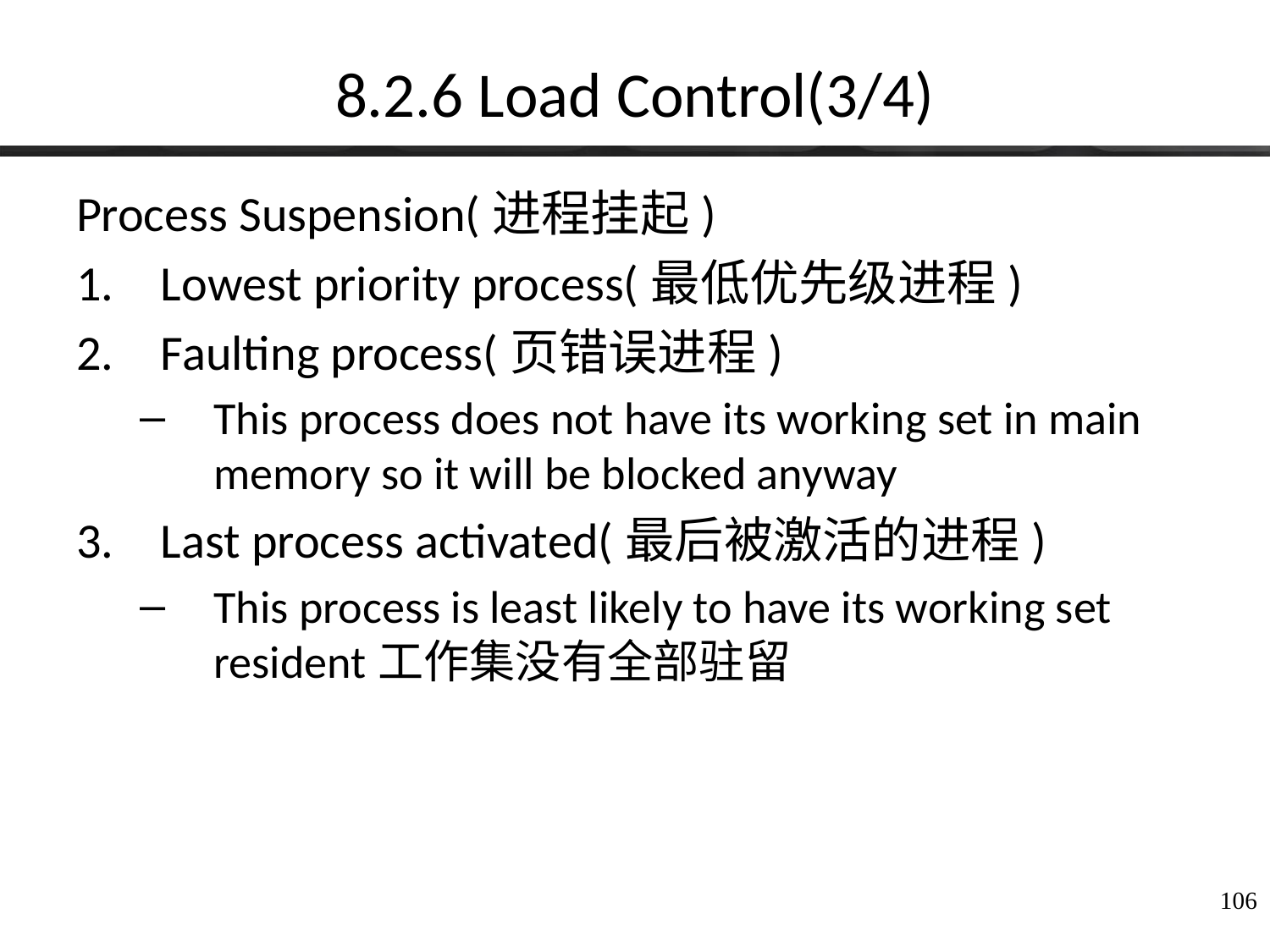

# 8.2.6 Load Control(3/4)
Process Suspension(进程挂起)
Lowest priority process(最低优先级进程)
Faulting process(页错误进程)
This process does not have its working set in main memory so it will be blocked anyway
Last process activated(最后被激活的进程)
This process is least likely to have its working set resident工作集没有全部驻留

106